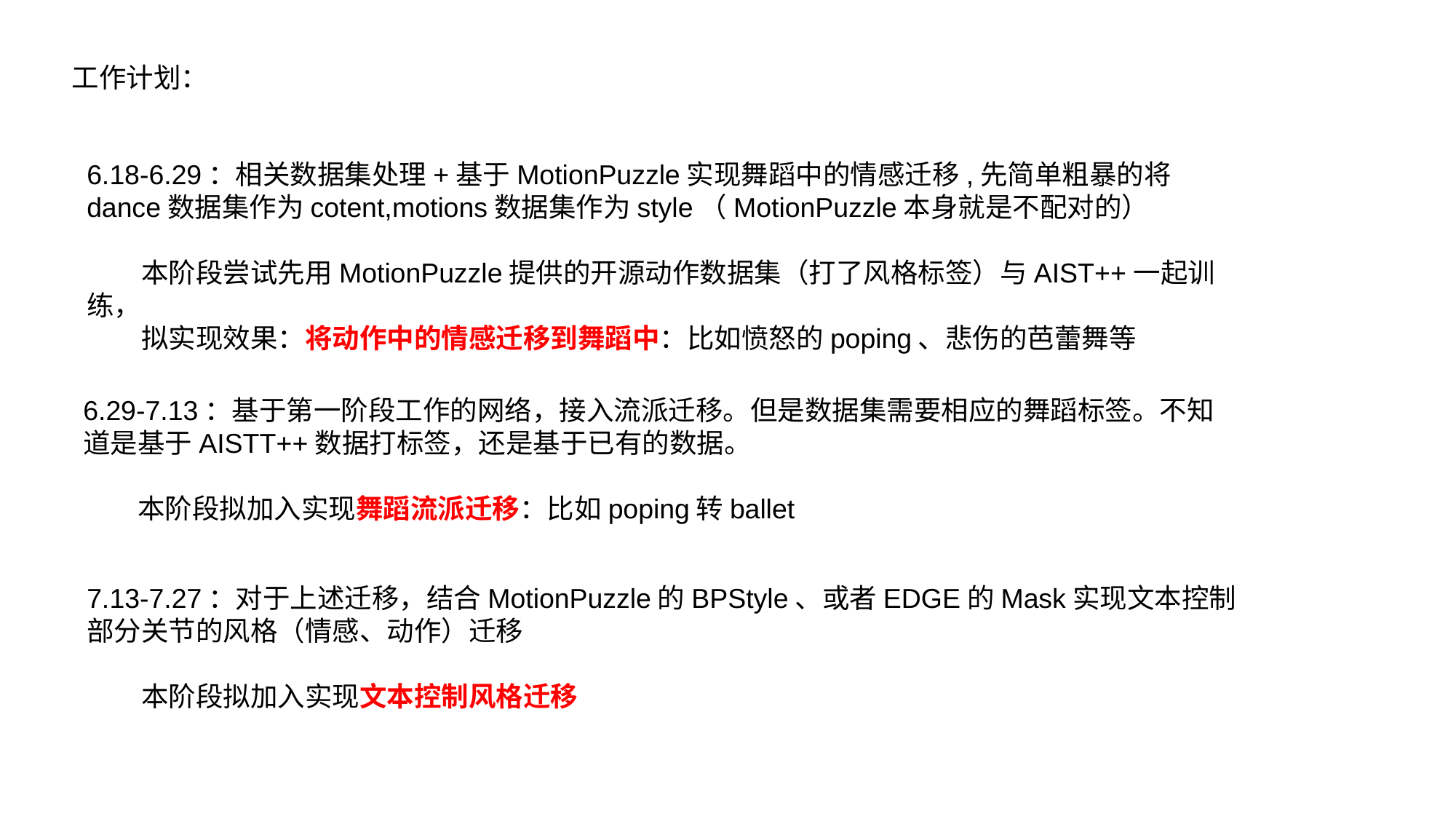

工作计划：
6.18-6.29：相关数据集处理+基于MotionPuzzle实现舞蹈中的情感迁移,先简单粗暴的将dance数据集作为cotent,motions数据集作为style（MotionPuzzle本身就是不配对的）

本阶段尝试先用MotionPuzzle提供的开源动作数据集（打了风格标签）与AIST++一起训练，
拟实现效果：将动作中的情感迁移到舞蹈中：比如愤怒的poping、悲伤的芭蕾舞等
6.29-7.13：基于第一阶段工作的网络，接入流派迁移。但是数据集需要相应的舞蹈标签。不知道是基于AISTT++数据打标签，还是基于已有的数据。

本阶段拟加入实现舞蹈流派迁移：比如poping转ballet
7.13-7.27：对于上述迁移，结合MotionPuzzle的BPStyle、或者EDGE的Mask实现文本控制部分关节的风格（情感、动作）迁移

本阶段拟加入实现文本控制风格迁移